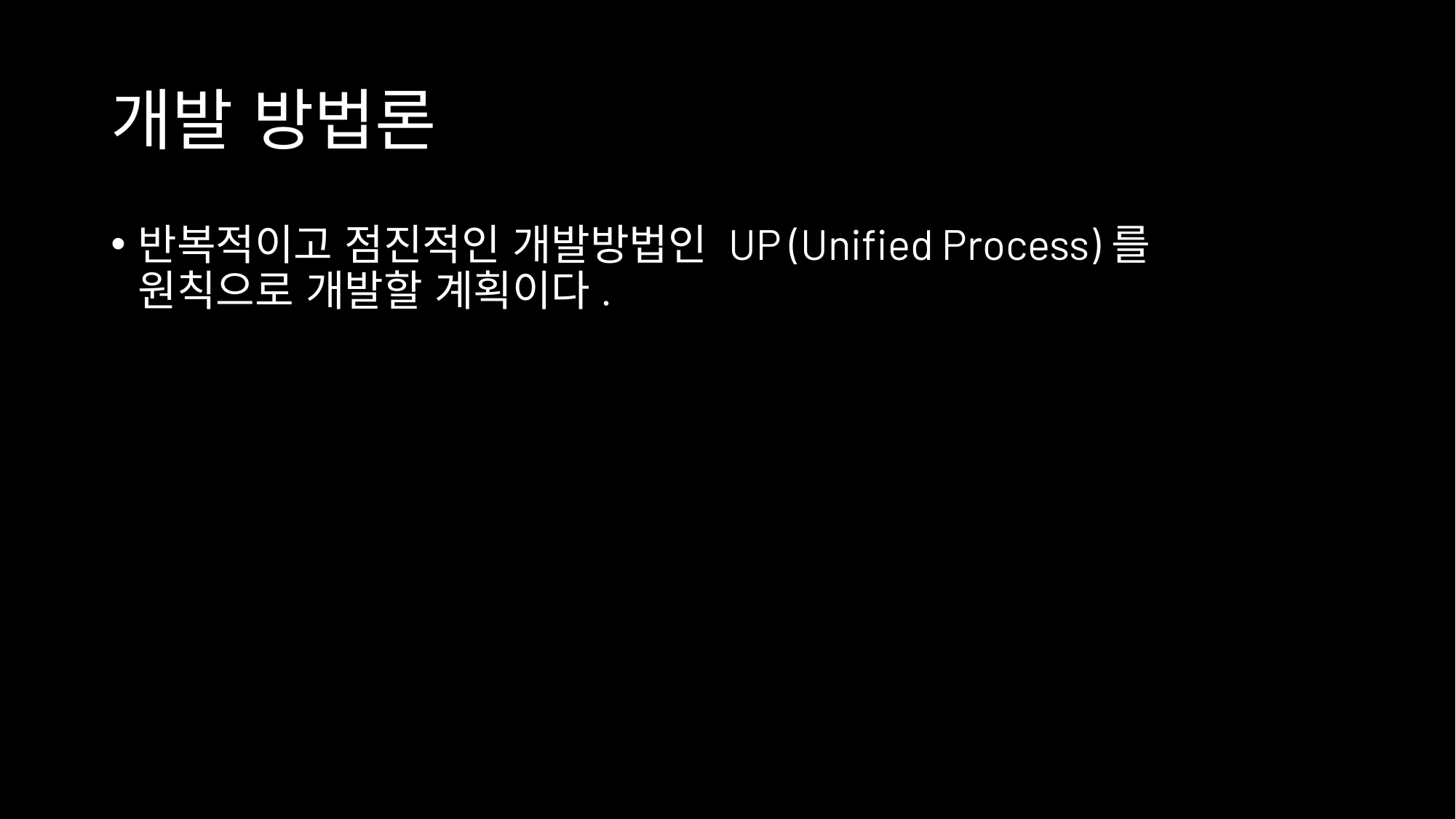

# 개발 방법론
반복적이고 점진적인 개발방법인 UP (Unified Process)를
원칙으로 개발할 계획이다.